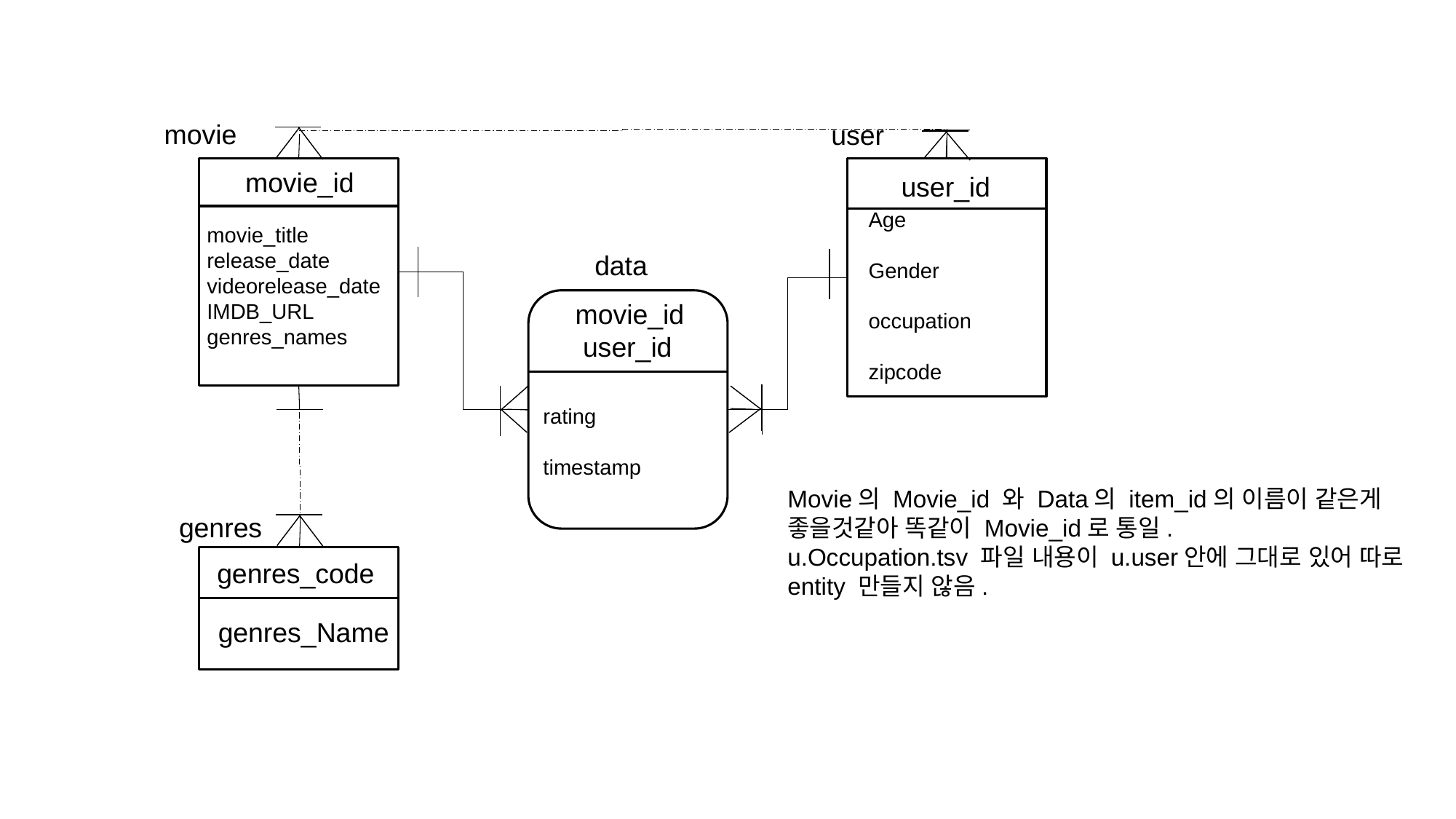

movie
user

movie_id
user_id
Age

Gender

occupation

zipcode
movie_title
release_date
videorelease_date
IMDB_URL
genres_names
data

movie_id
 user_id
rating

timestamp
Movie의 Movie_id 와 Data의 item_id의 이름이 같은게 좋을것같아 똑같이 Movie_id로 통일.
u.Occupation.tsv 파일 내용이 u.user안에 그대로 있어 따로 entity 만들지 않음.
genres

genres_code
genres_Name